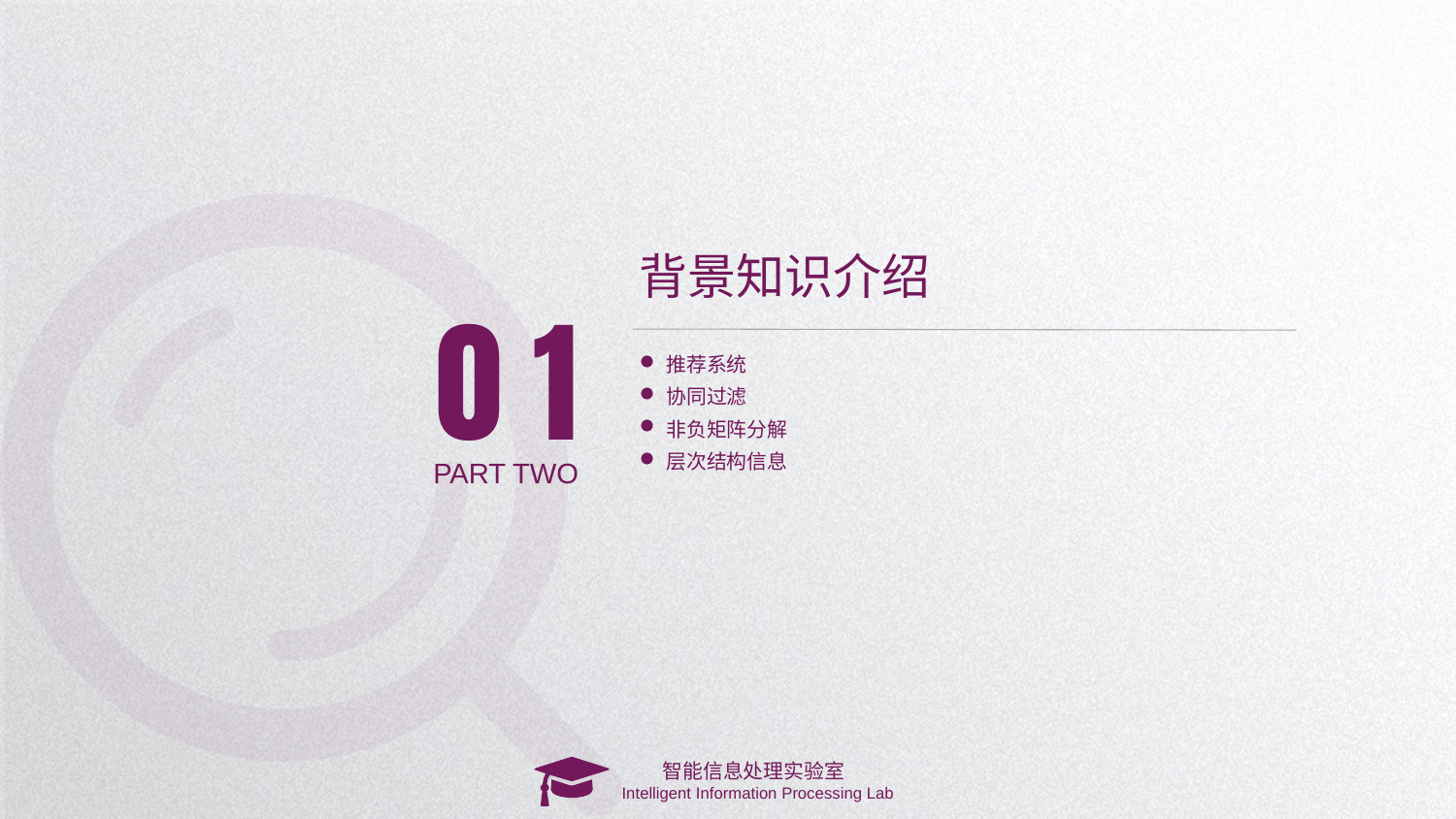

3

背景知识介绍
0 1
推荐系统
协同过滤
非负矩阵分解
层次结构信息
PART TWO